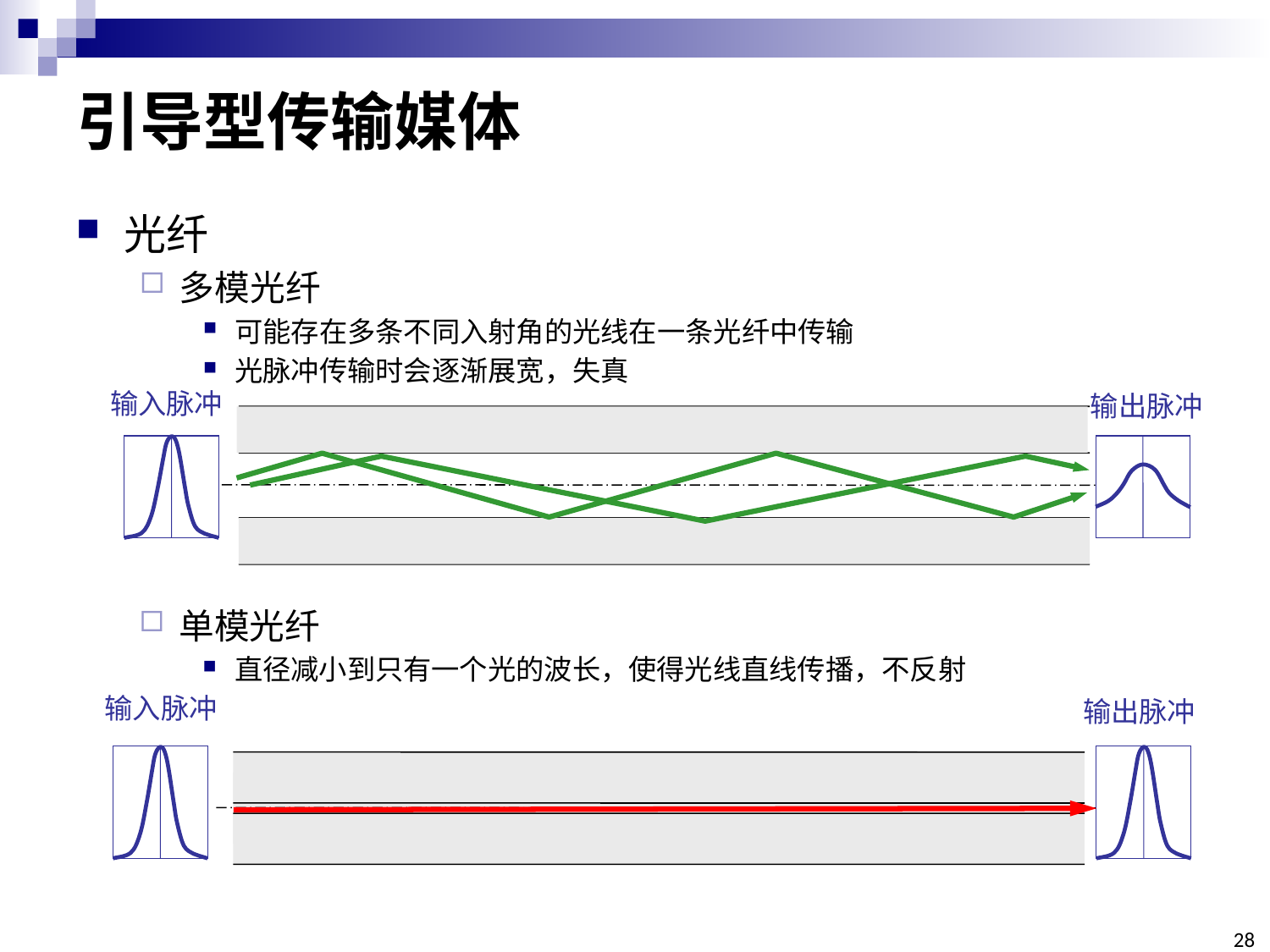

# 引导型传输媒体
光纤
多模光纤
可能存在多条不同入射角的光线在一条光纤中传输
光脉冲传输时会逐渐展宽，失真
输入脉冲

输出脉冲

单模光纤
直径减小到只有一个光的波长，使得光线直线传播，不反射
输入脉冲

输出脉冲

28